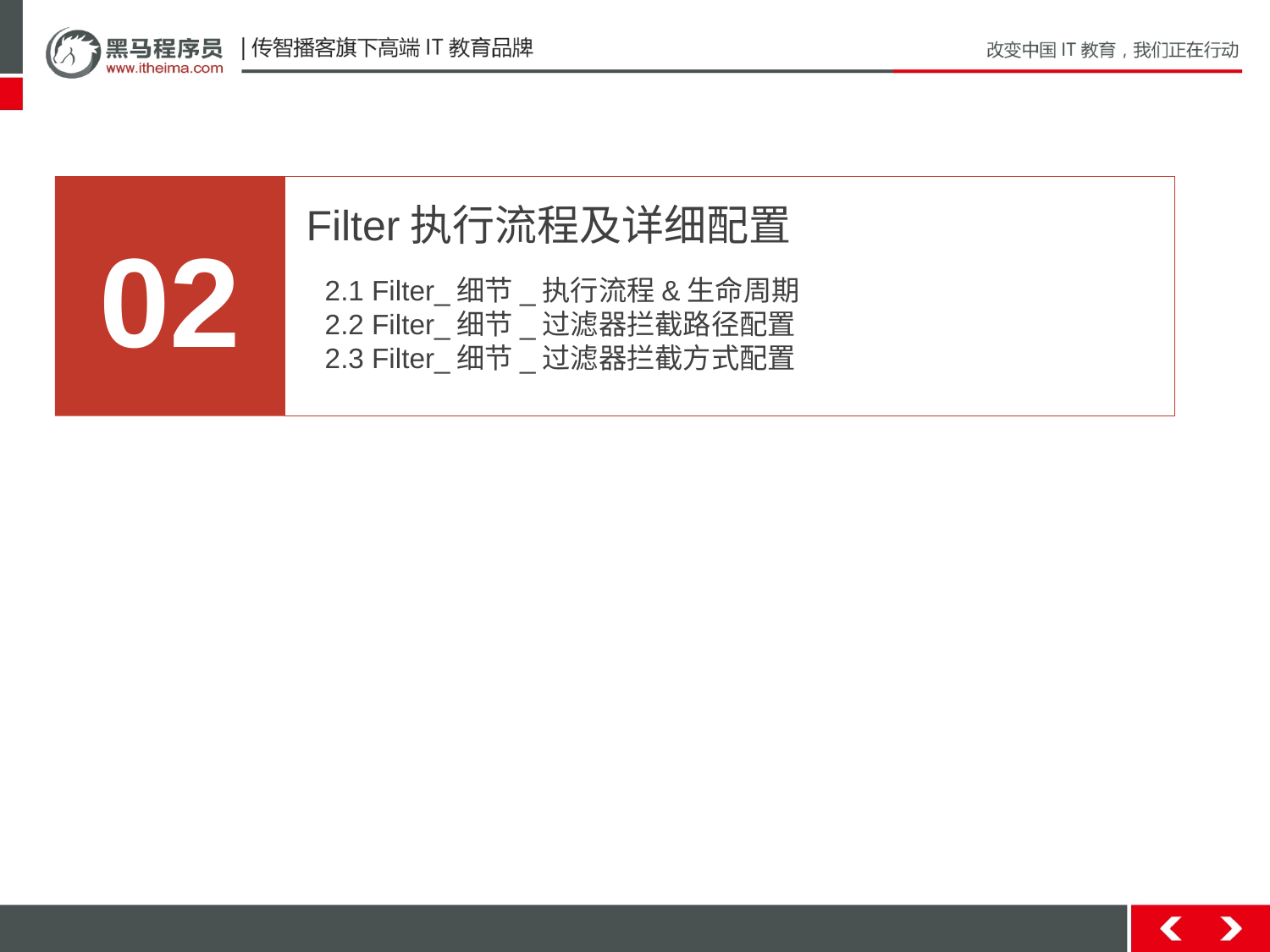

02

Filter执行流程及详细配置
2.1 Filter_细节_执行流程&生命周期
2.2 Filter_细节_过滤器拦截路径配置
2.3 Filter_细节_过滤器拦截方式配置